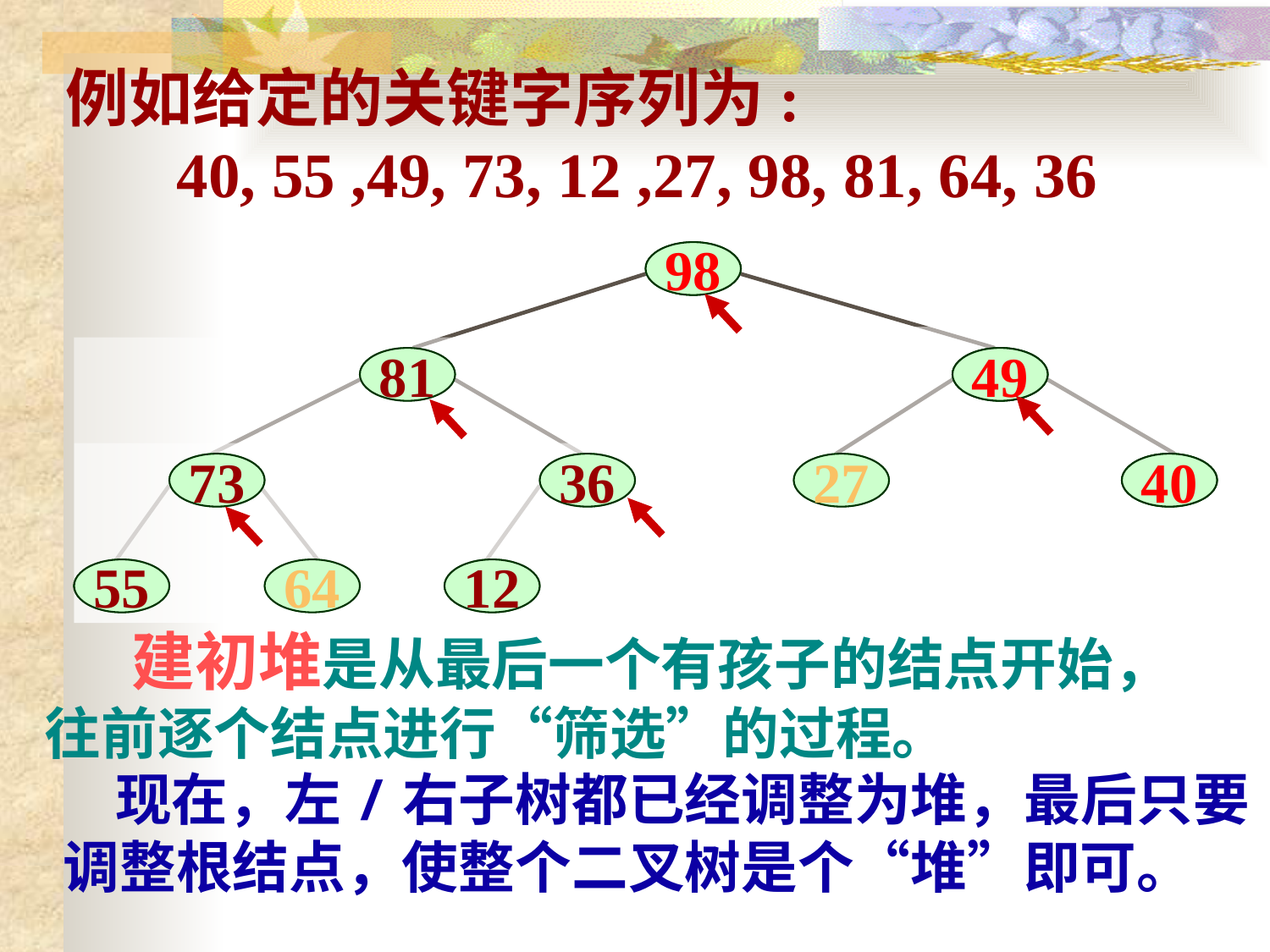

例如给定的关键字序列为:
       40, 55 ,49, 73, 12 ,27, 98, 81, 64, 36
40
98

55
81
49
98
49

73
81
73
12
36
36
27
27
98
49
40

81
73
55
64
64
36
12
12
     建初堆是从最后一个有孩子的结点开始，往前逐个结点进行“筛选”的过程。
   现在，左/右子树都已经调整为堆，最后只要调整根结点，使整个二叉树是个“堆”即可。